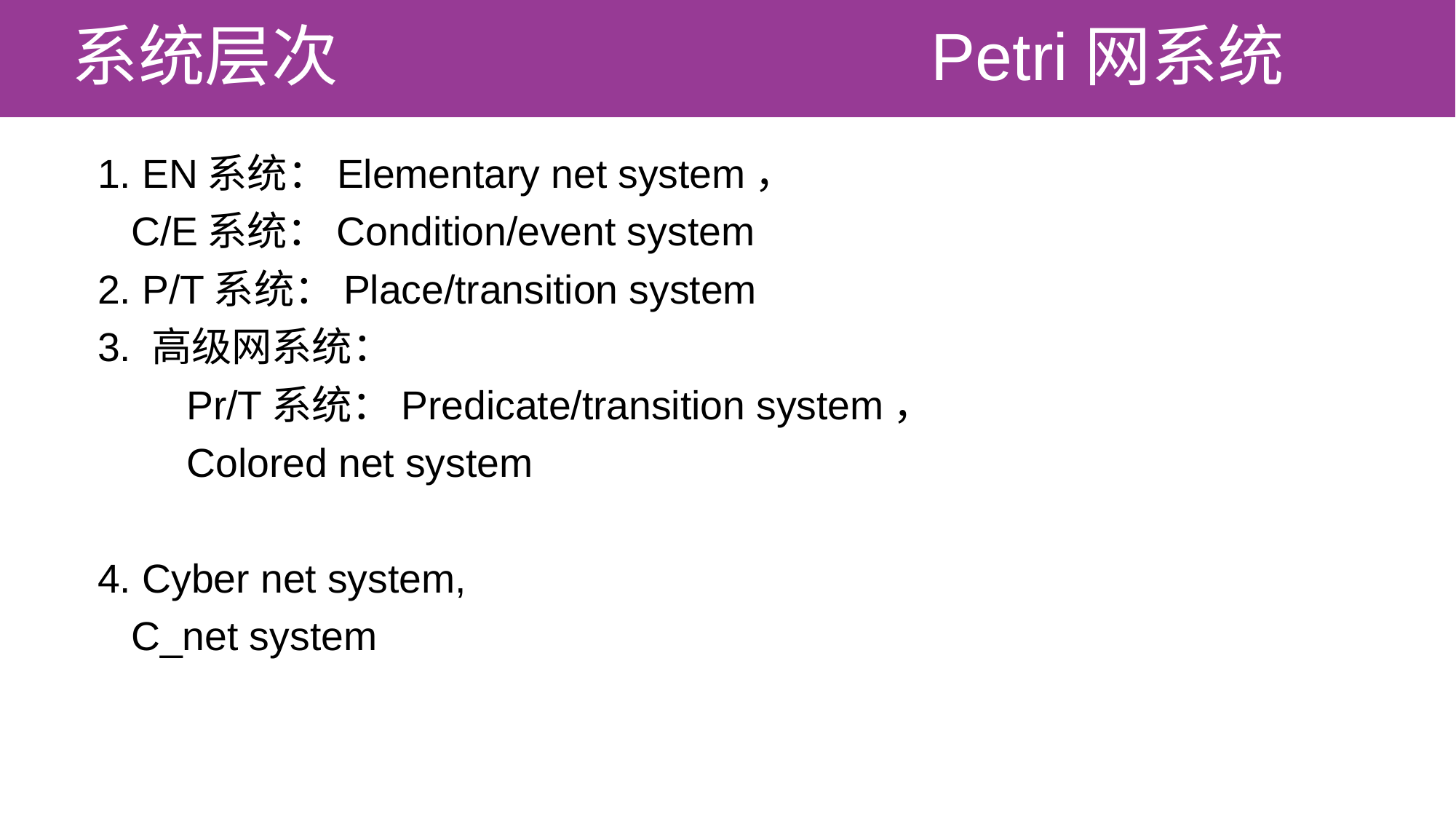

系统层次
# Petri网系统
1. EN系统：Elementary net system，
   C/E系统：Condition/event system
2. P/T系统：Place/transition system
3. 高级网系统：
        Pr/T系统：Predicate/transition system，
        Colored net system

4. Cyber net system,
   C_net system